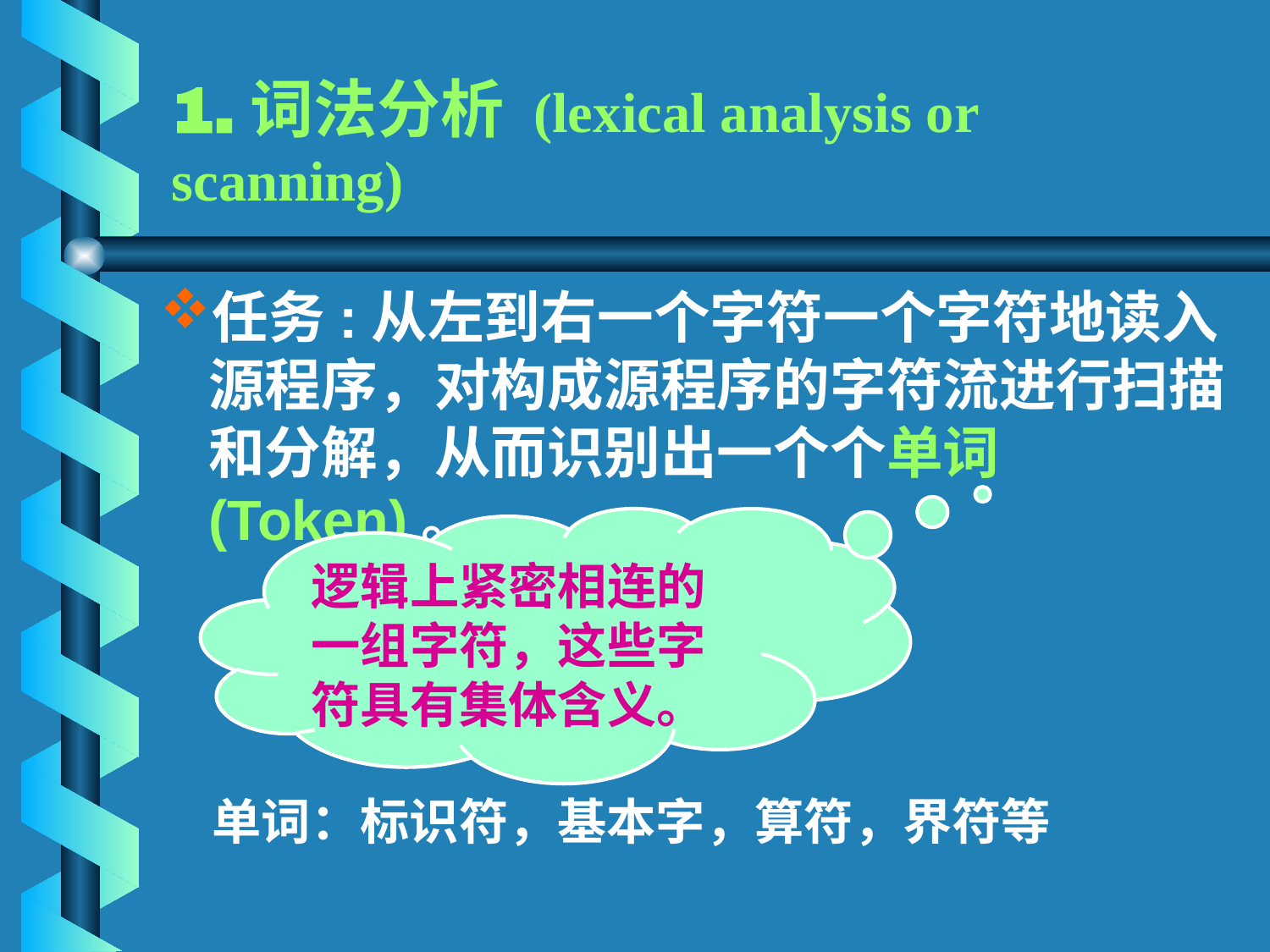

# 1.词法分析 (lexical analysis or scanning)
任务:从左到右一个字符一个字符地读入源程序，对构成源程序的字符流进行扫描和分解，从而识别出一个个单词(Token)。
逻辑上紧密相连的一组字符，这些字
符具有集体含义。
单词：标识符，基本字，算符，界符等